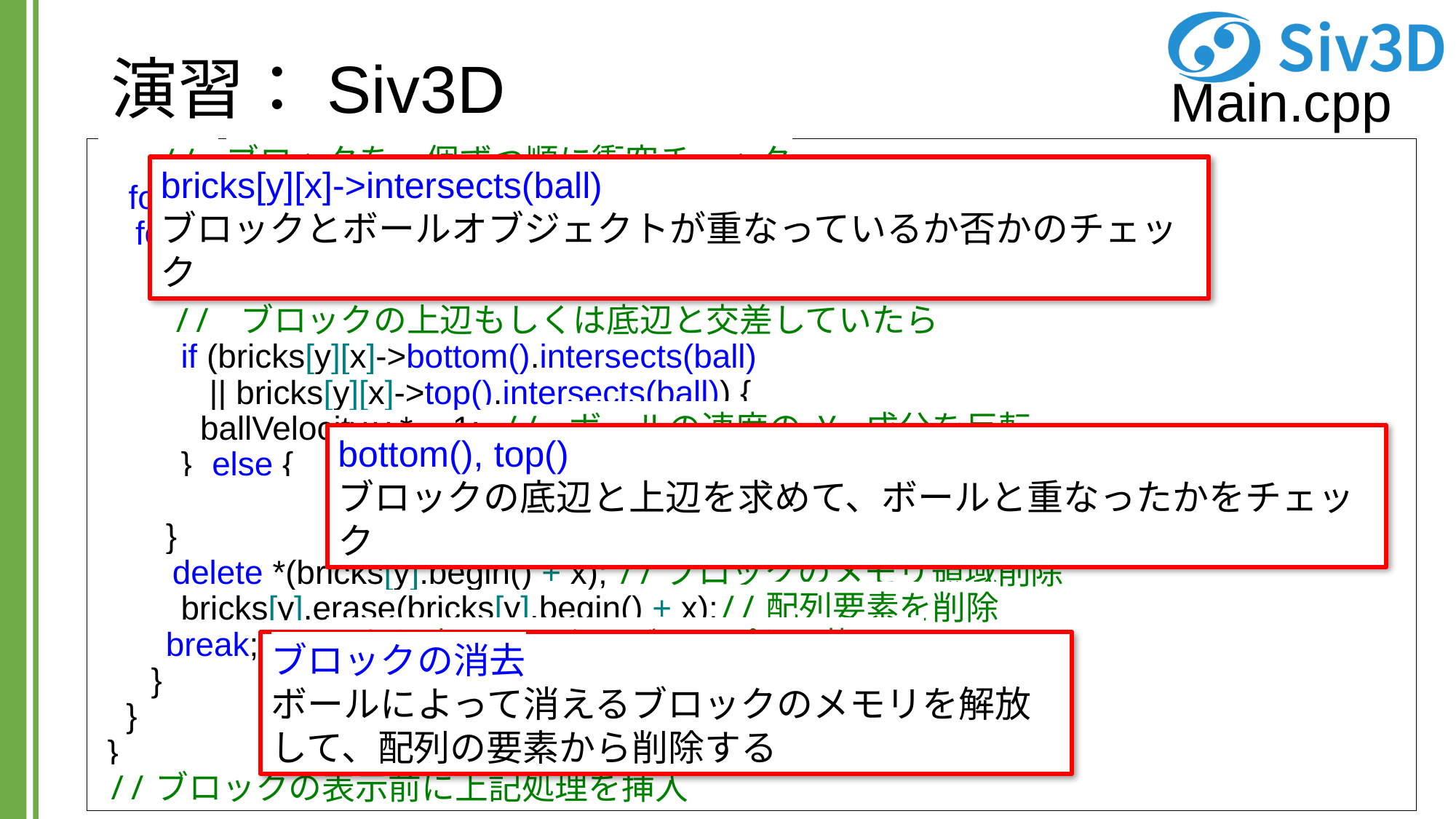

# 演習：Siv3D
Main.cpp
   // ブロックを一個ずつ順に衝突チェック
   for (int32 y = 0; y < bricks.size(); ++y) {
    for (int32 x = 0; x < bricks[y].size(); ++x) {
      if (bricks[y][x]->intersects(ball)) { //衝突チェックがtrue
        // ブロックの上辺もしくは底辺と交差していたら
          if (bricks[y][x]->bottom().intersects(ball)
            || bricks[y][x]->top().intersects(ball)) {
           ballVelocity.y *= -1; // ボールの速度の Y 成分を反転
          } else {
              ballVelocity.x *= -1; // ボールの速度の X 成分を反転
        }
        delete *(bricks[y].begin() + x); //ブロックのメモリ領域削除
          bricks[y].erase(bricks[y].begin() + x);//配列要素を削除
        break; //これ以上チェックせずループから抜ける
      }
   }
 }
 //ブロックの表示前に上記処理を挿入
bricks[y][x]->intersects(ball)
ブロックとボールオブジェクトが重なっているか否かのチェック
bottom(), top()
ブロックの底辺と上辺を求めて、ボールと重なったかをチェック
ブロックの消去
ボールによって消えるブロックのメモリを解放して、配列の要素から削除する